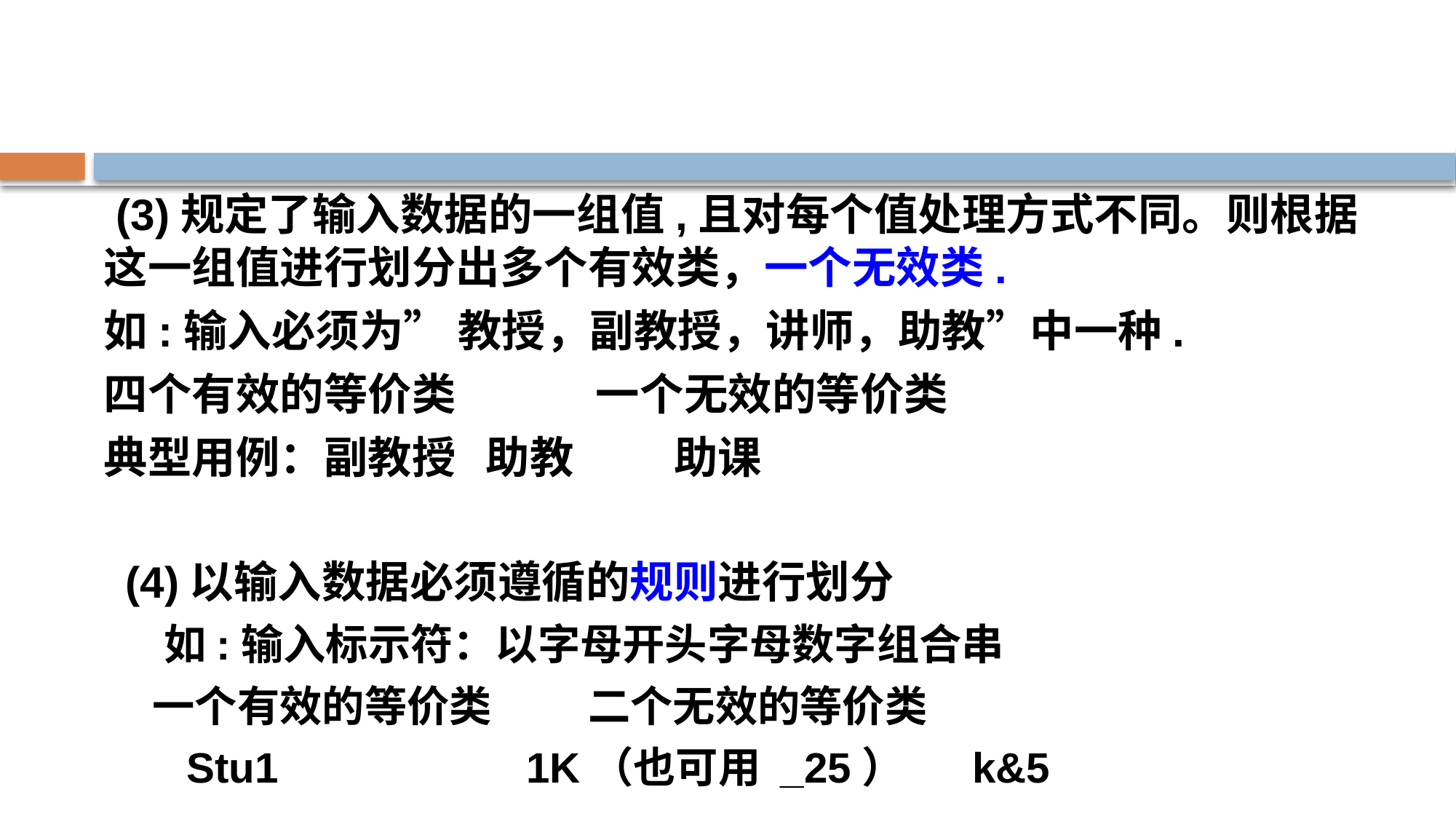

(3)规定了输入数据的一组值,且对每个值处理方式不同。则根据这一组值进行划分出多个有效类，一个无效类.
如:输入必须为” 教授，副教授，讲师，助教”中一种.
四个有效的等价类              一个无效的等价类
典型用例：副教授   助教          助课

(4)以输入数据必须遵循的规则进行划分
      如:输入标示符：以字母开头字母数字组合串
    一个有效的等价类          二个无效的等价类
       Stu1                     1K（也可用 _25）      k&5